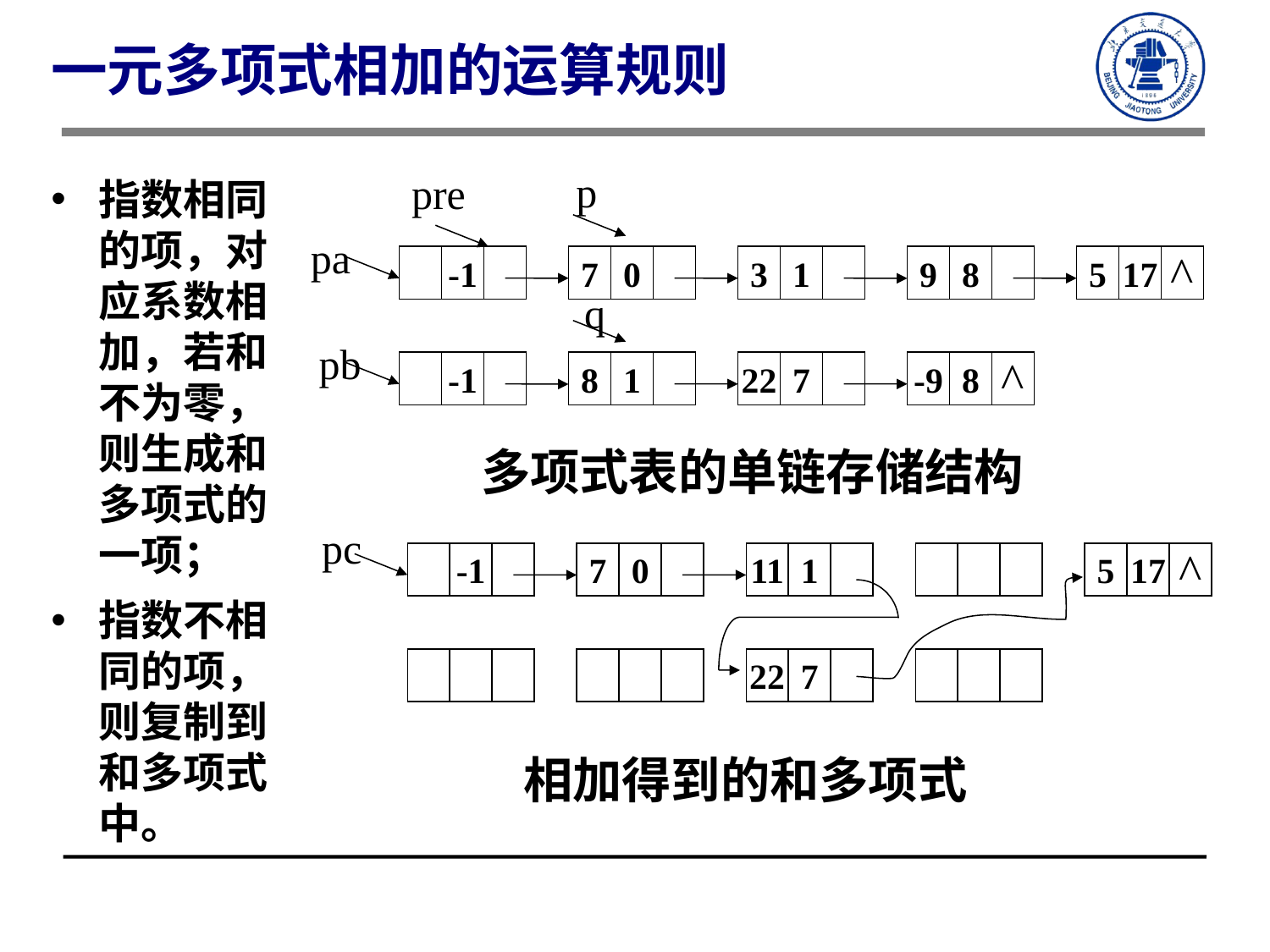

一元多项式相加的运算规则
p
pre
指数相同的项，对应系数相加，若和不为零，则生成和多项式的一项；
指数不相同的项，则复制到和多项式中。

pa

-1

7
0

3
1

9
8

5
17
^

q

pb

-1

8
1

22
7

-9
8
^

多项式表的单链存储结构
pc

-1

7
0

11
1

5
17
^

22
7

相加得到的和多项式